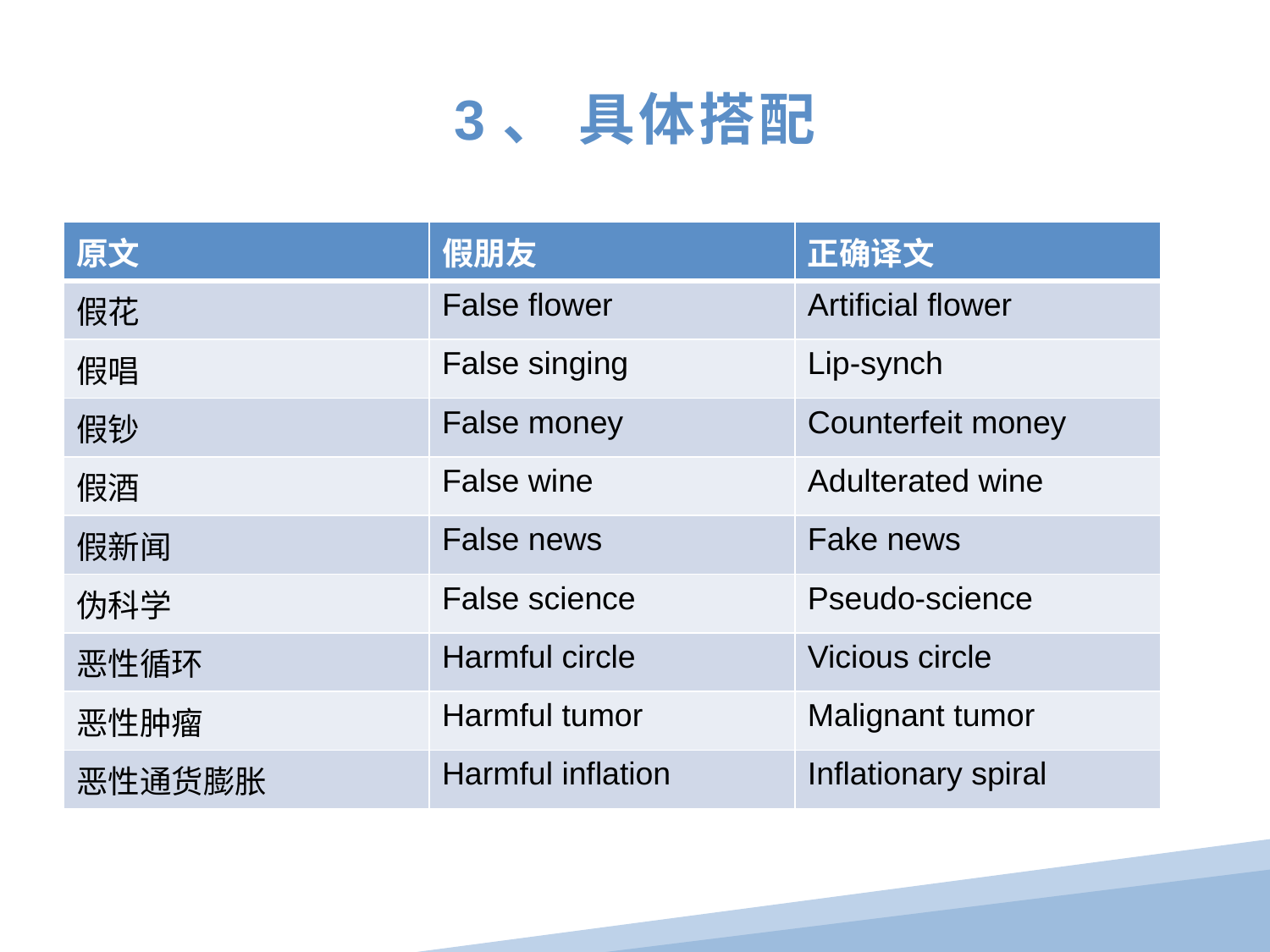

3、 具体搭配
| 原文 | 假朋友 | 正确译文 |
| --- | --- | --- |
| 假花 | False flower | Artificial flower |
| 假唱 | False singing | Lip-synch |
| 假钞 | False money | Counterfeit money |
| 假酒 | False wine | Adulterated wine |
| 假新闻 | False news | Fake news |
| 伪科学 | False science | Pseudo-science |
| 恶性循环 | Harmful circle | Vicious circle |
| 恶性肿瘤 | Harmful tumor | Malignant tumor |
| 恶性通货膨胀 | Harmful inflation | Inflationary spiral |